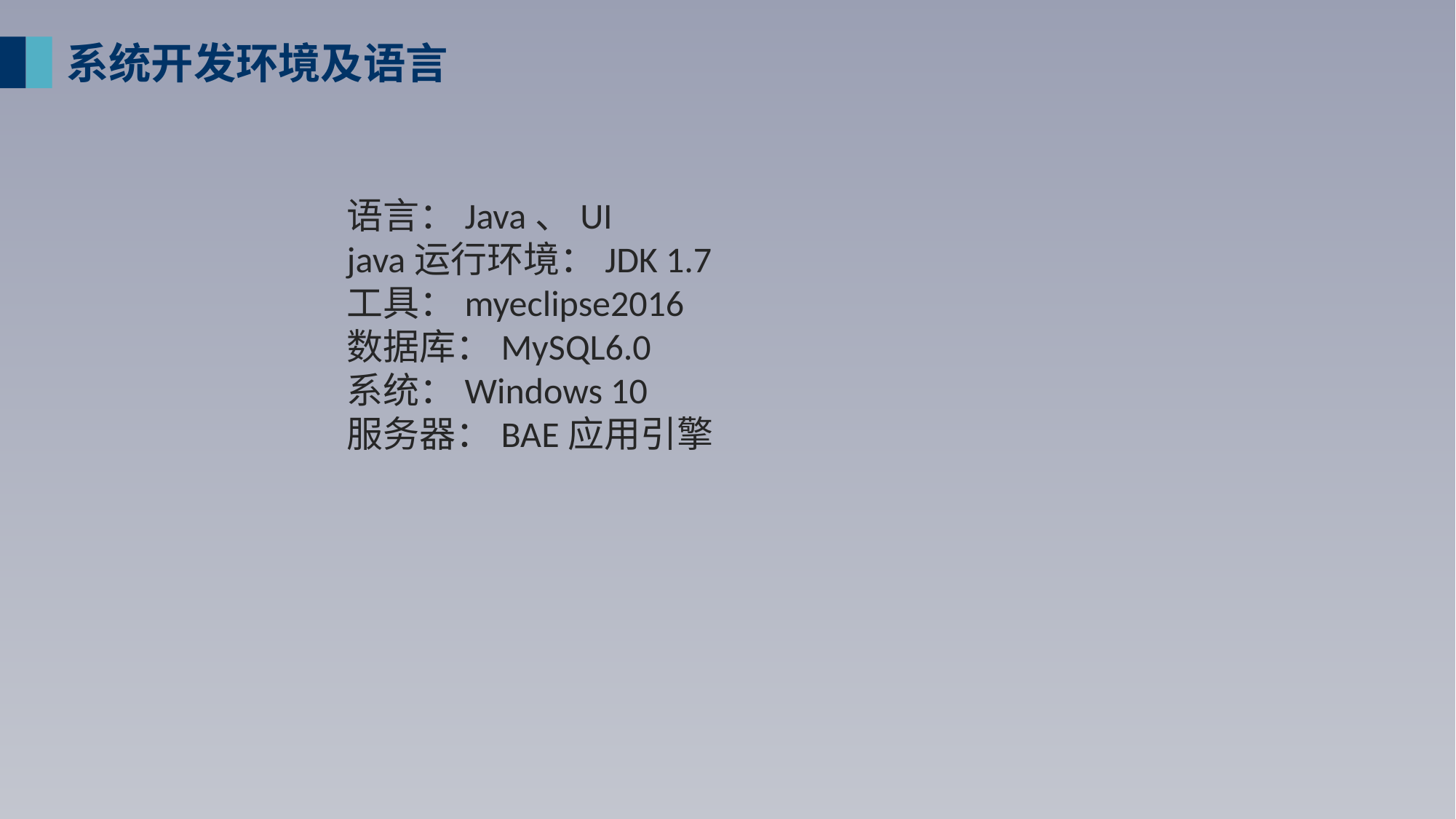

系统开发环境及语言

语言：Java、UI
java运行环境：JDK 1.7
工具：myeclipse2016
数据库：MySQL6.0
系统：Windows 10
服务器：BAE应用引擎